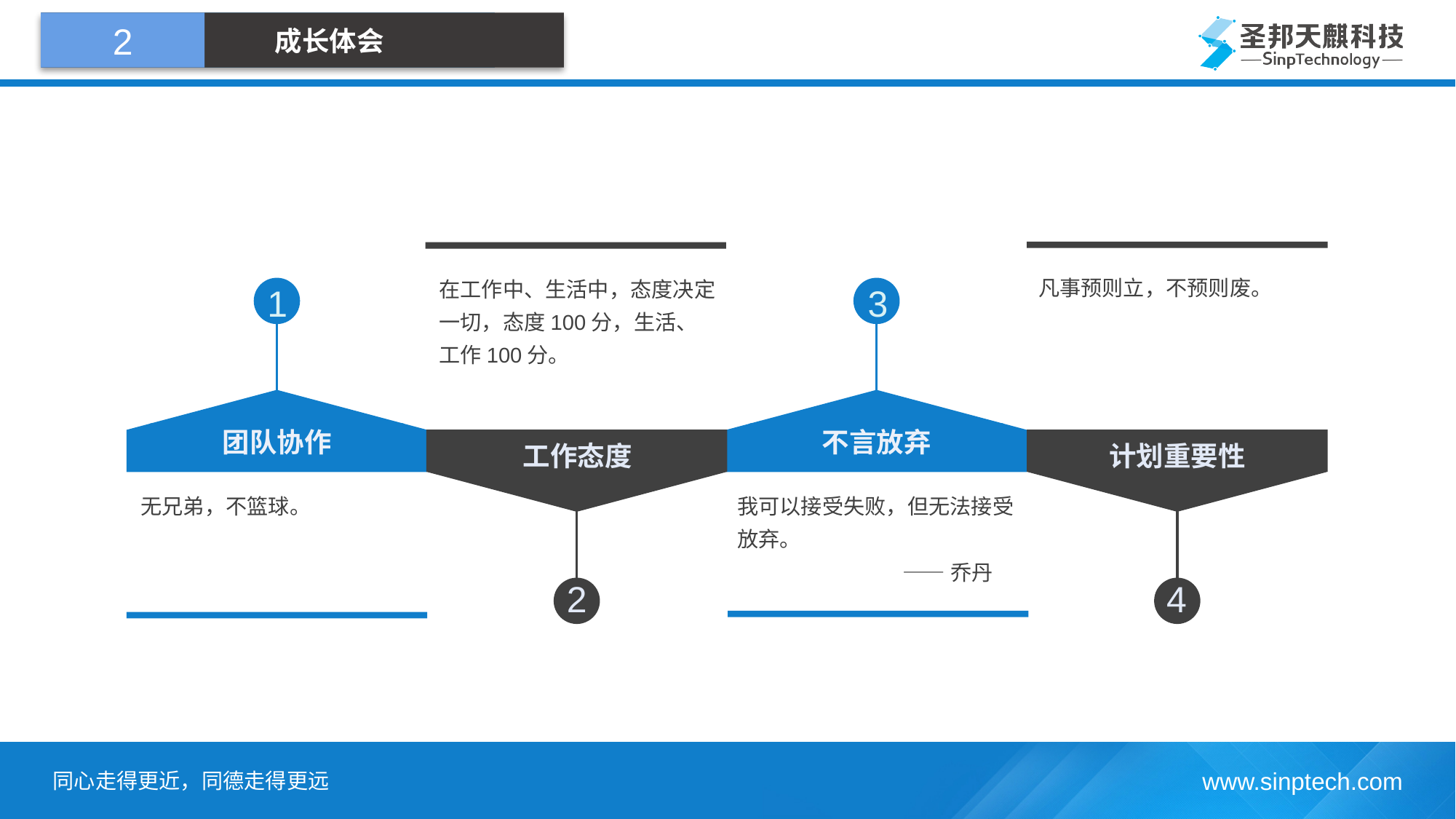

2

                   成长体会

凡事预则立，不预则废。
在工作中、生活中，态度决定一切，态度100分，生活、工作100分。
3
1

团队协作

不言放弃

工作态度

计划重要性
无兄弟，不篮球。
我可以接受失败，但无法接受放弃。
	            ——乔丹
2

4